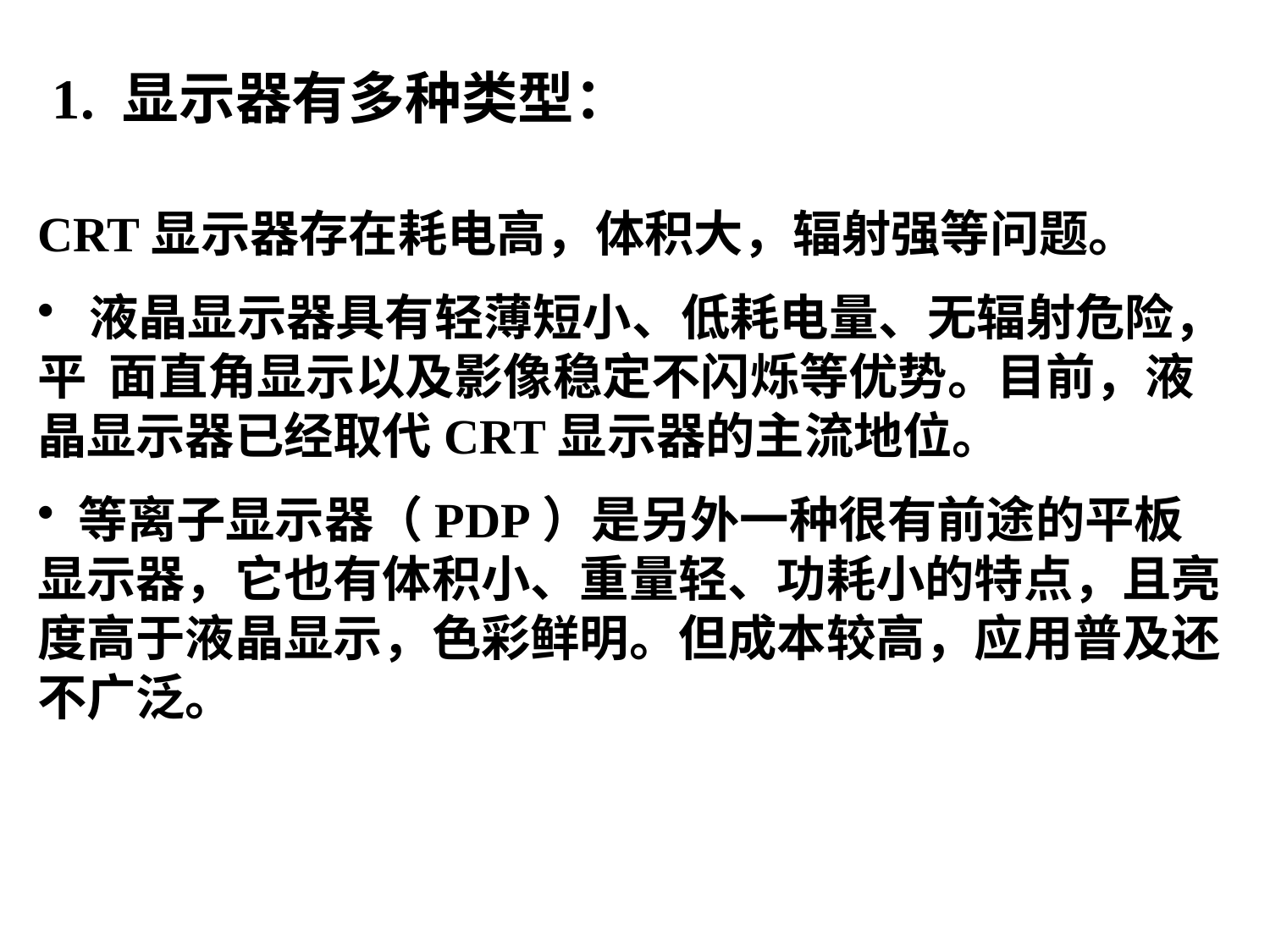

1. 显示器有多种类型：

CRT显示器存在耗电高，体积大，辐射强等问题。
  液晶显示器具有轻薄短小、低耗电量、无辐射危险，平  面直角显示以及影像稳定不闪烁等优势。目前，液晶显示器已经取代CRT显示器的主流地位。
 等离子显示器（PDP）是另外一种很有前途的平板显示器，它也有体积小、重量轻、功耗小的特点，且亮度高于液晶显示，色彩鲜明。但成本较高，应用普及还不广泛。
218